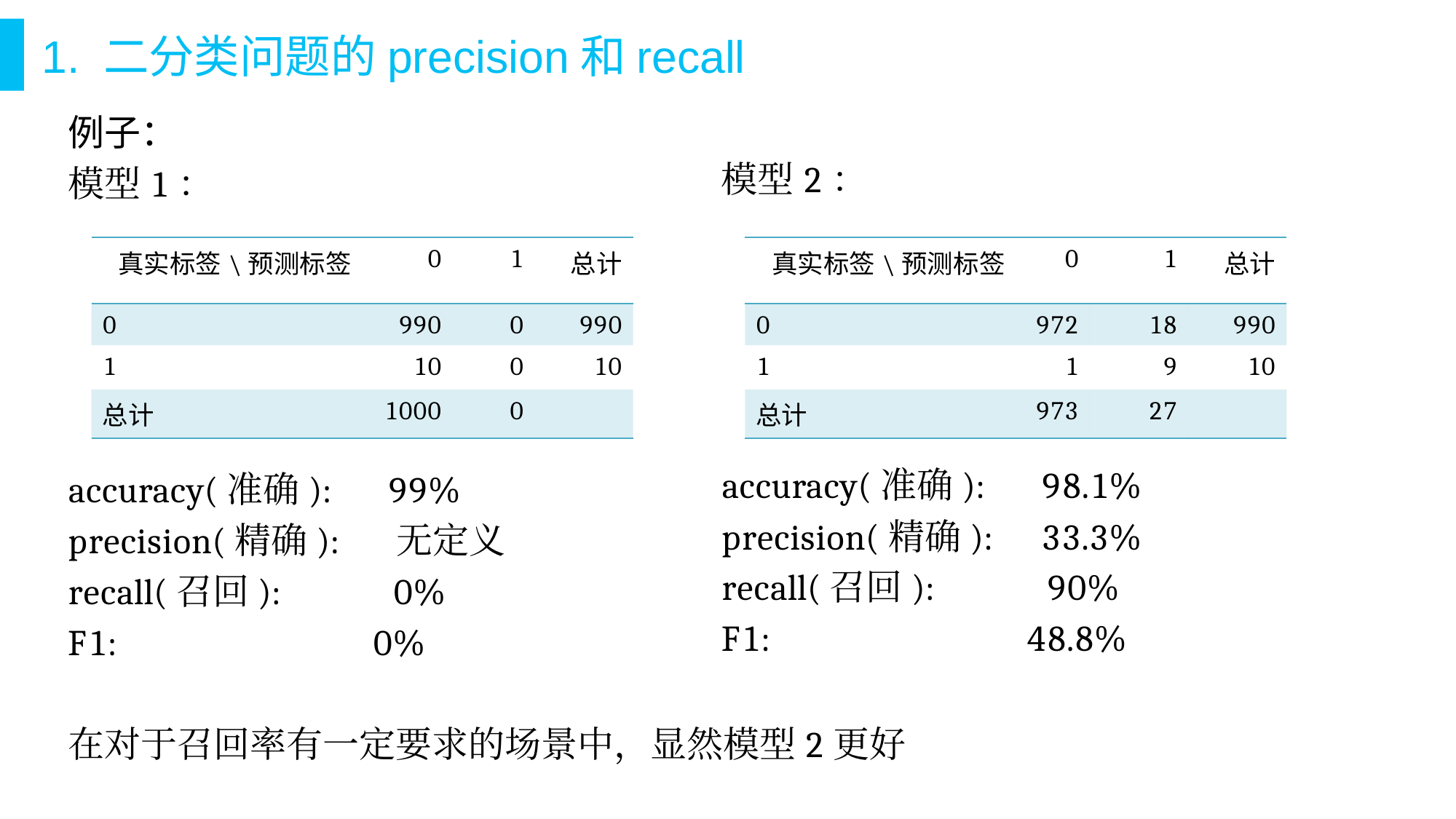

# 1. 二分类问题的precision和recall

模型2：

accuracy(准确):       98.1%
precision(精确):      33.3%
recall(召回):              90%
F1:                                48.8%
例子：
模型1：

accuracy(准确):       99%
precision(精确):      无定义
recall(召回):              0%
F1:                                0%

在对于召回率有一定要求的场景中，显然模型2更好
| 真实标签\预测标签 | 0 | 1 | 总计 |
| --- | --- | --- | --- |
| 0 | 990 | 0 | 990 |
| 1 | 10 | 0 | 10 |
| 总计 | 1000 | 0 |  |
| 真实标签\预测标签 | 0 | 1 | 总计 |
| --- | --- | --- | --- |
| 0 | 972 | 18 | 990 |
| 1 | 1 | 9 | 10 |
| 总计 | 973 | 27 |  |